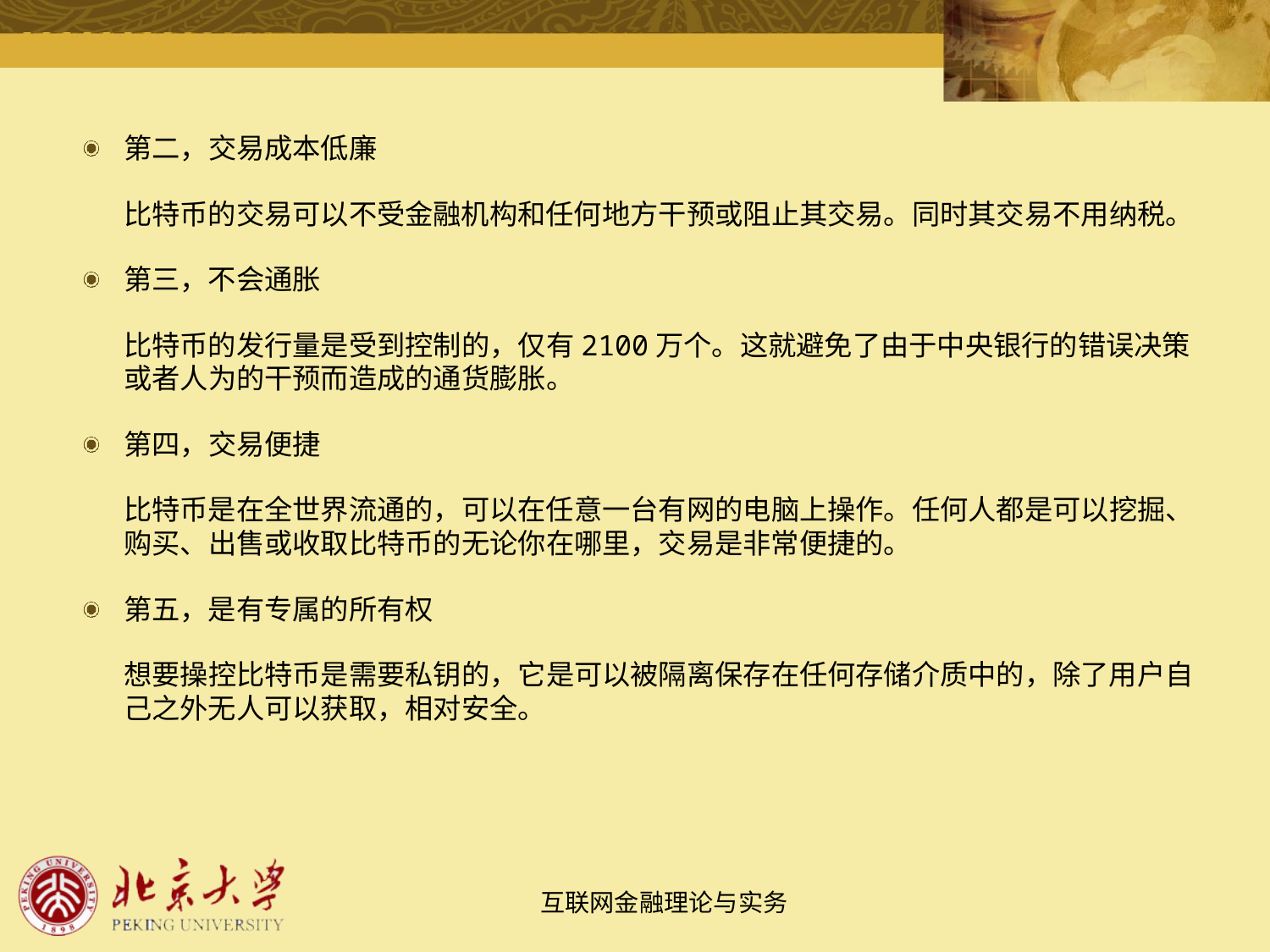

第二，交易成本低廉
比特币的交易可以不受金融机构和任何地方干预或阻止其交易。同时其交易不用纳税。
第三，不会通胀
比特币的发行量是受到控制的，仅有2100万个。这就避免了由于中央银行的错误决策或者人为的干预而造成的通货膨胀。
第四，交易便捷
比特币是在全世界流通的，可以在任意一台有网的电脑上操作。任何人都是可以挖掘、购买、出售或收取比特币的无论你在哪里，交易是非常便捷的。
第五，是有专属的所有权
想要操控比特币是需要私钥的，它是可以被隔离保存在任何存储介质中的，除了用户自己之外无人可以获取，相对安全。